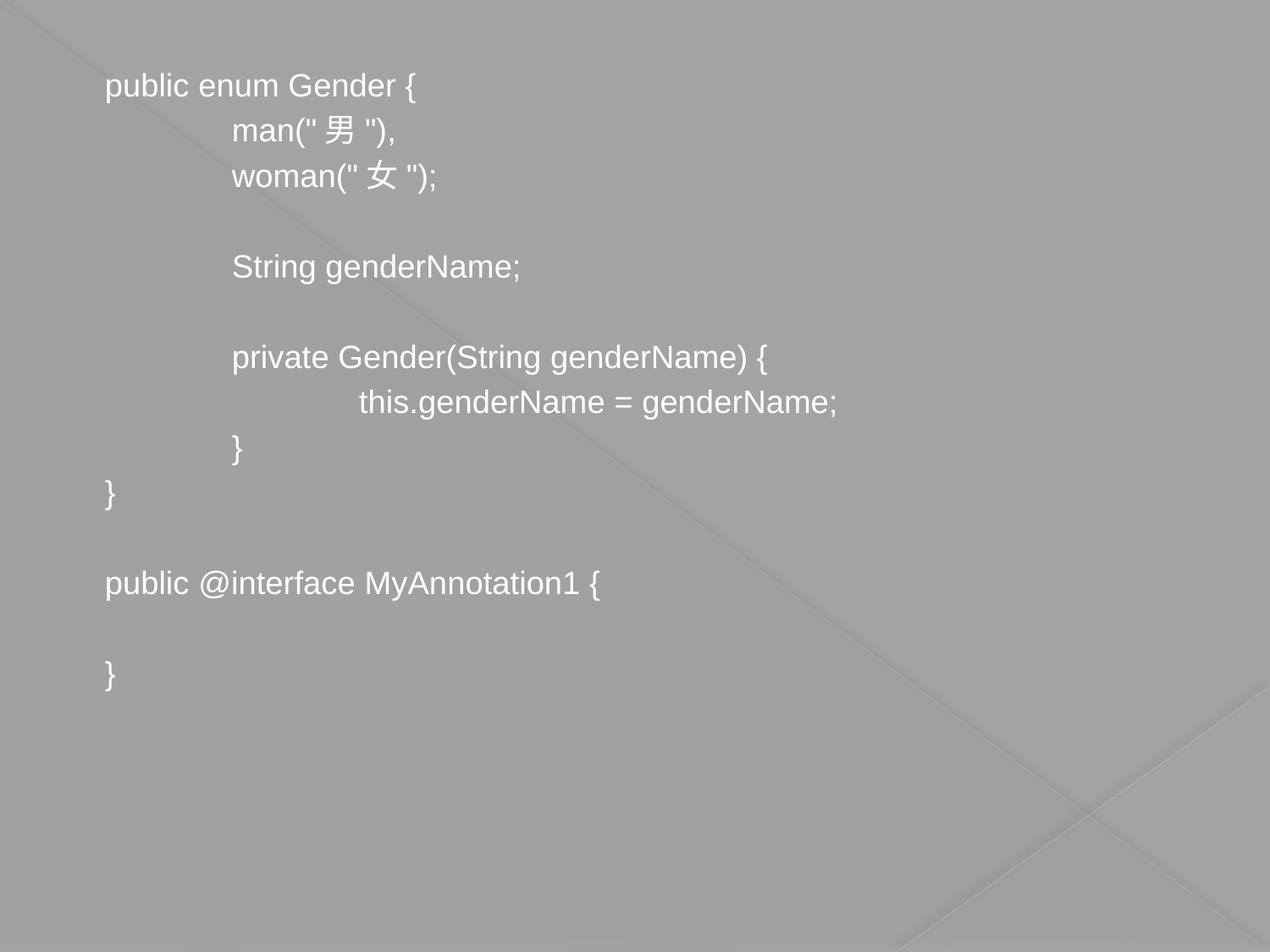

public enum Gender {
	man("男"),
	woman("女");

	String genderName;

	private Gender(String genderName) {
		this.genderName = genderName;
	}
}

public @interface MyAnnotation1 {

}